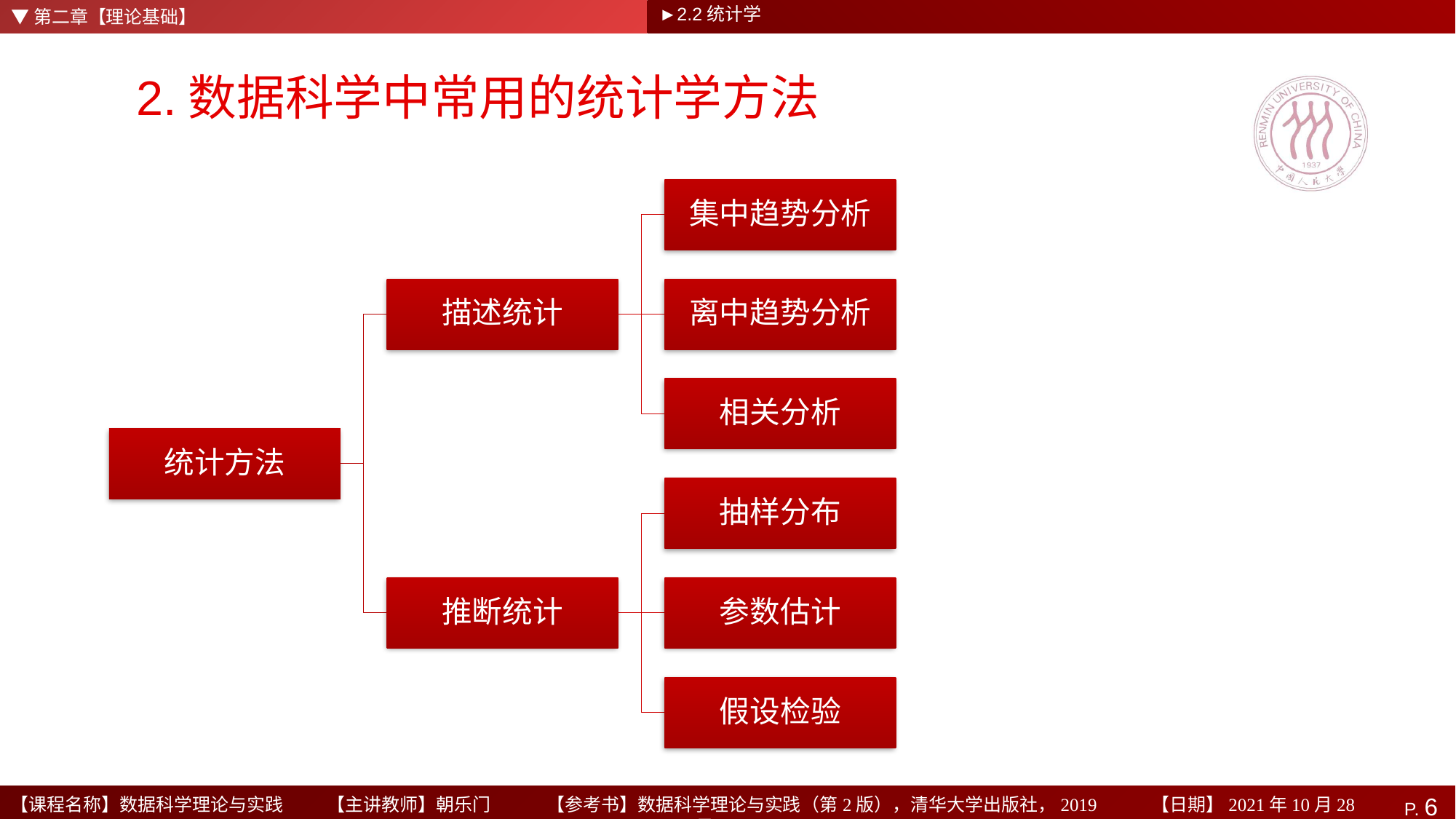

▼第二章【理论基础】
►2.2统计学
# 2.数据科学中常用的统计学方法
统计方法
描述统计
集中趋势分析
离中趋势分析
相关分析
推断统计
抽样分布
参数估计
假设检验